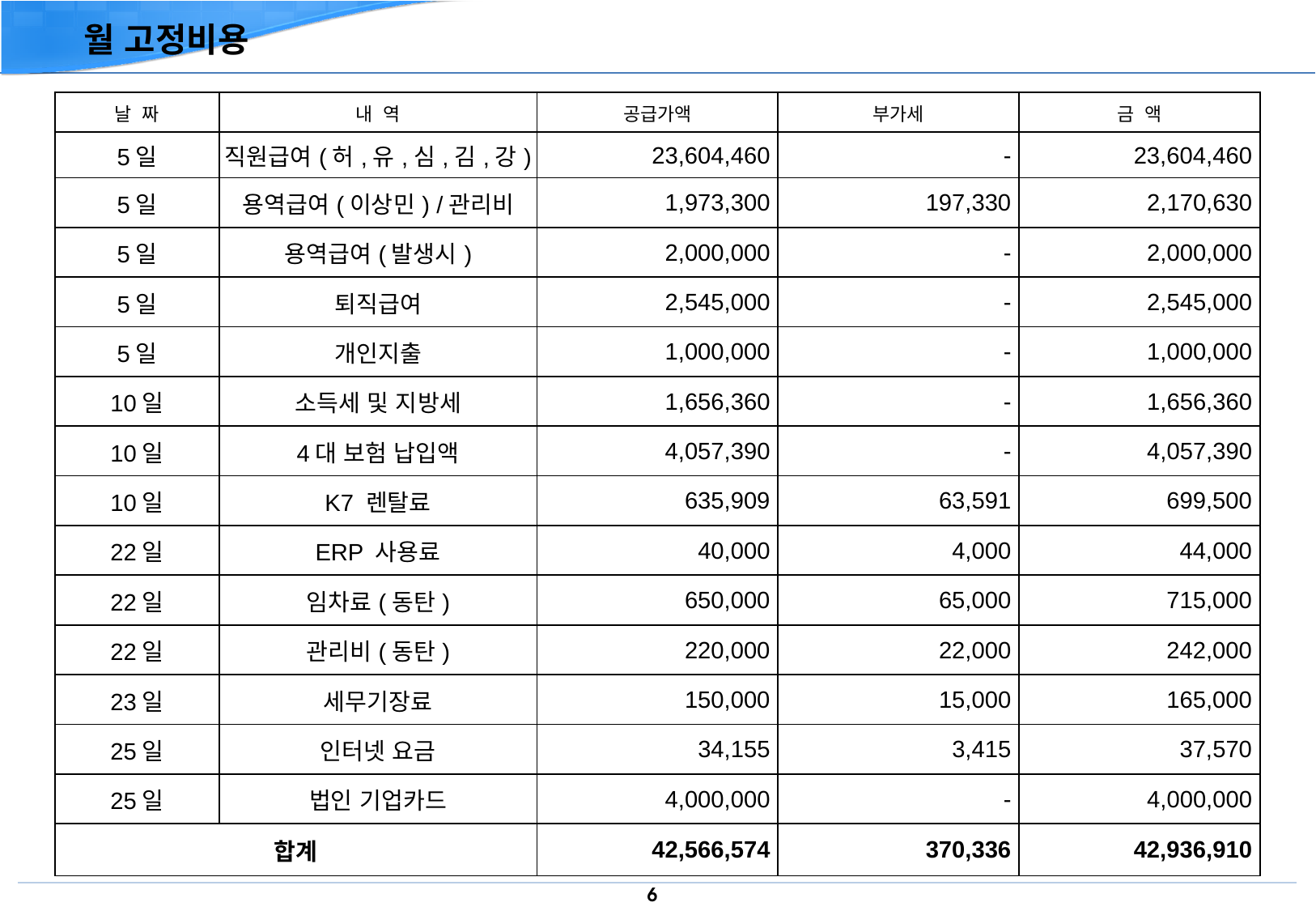

월 고정비용
| 날 짜 | 내 역 | 공급가액 | 부가세 | 금 액 |
| --- | --- | --- | --- | --- |
| 5일 | 직원급여(허,유,심,김,강) | 23,604,460 | - | 23,604,460 |
| 5일 | 용역급여(이상민) /관리비 | 1,973,300 | 197,330 | 2,170,630 |
| 5일 | 용역급여(발생시) | 2,000,000 | - | 2,000,000 |
| 5일 | 퇴직급여 | 2,545,000 | - | 2,545,000 |
| 5일 | 개인지출 | 1,000,000 | - | 1,000,000 |
| 10일 | 소득세 및 지방세 | 1,656,360 | - | 1,656,360 |
| 10일 | 4대 보험 납입액 | 4,057,390 | - | 4,057,390 |
| 10일 | K7 렌탈료 | 635,909 | 63,591 | 699,500 |
| 22일 | ERP 사용료 | 40,000 | 4,000 | 44,000 |
| 22일 | 임차료(동탄) | 650,000 | 65,000 | 715,000 |
| 22일 | 관리비(동탄) | 220,000 | 22,000 | 242,000 |
| 23일 | 세무기장료 | 150,000 | 15,000 | 165,000 |
| 25일 | 인터넷 요금 | 34,155 | 3,415 | 37,570 |
| 25일 | 법인 기업카드 | 4,000,000 | - | 4,000,000 |
| 합계 |  | 42,566,574 | 370,336 | 42,936,910 |